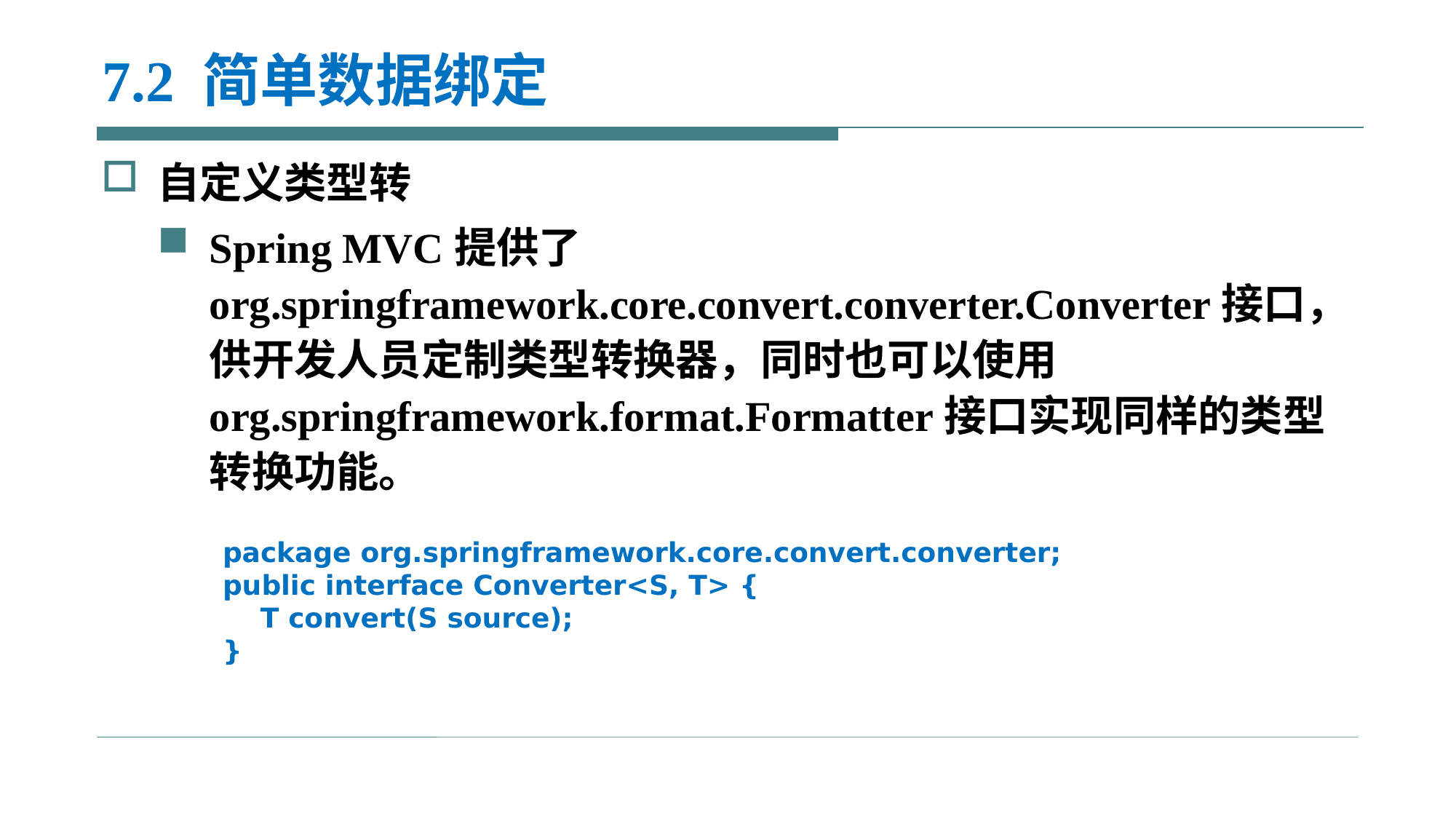

# 7.2 简单数据绑定
自定义类型转
Spring MVC提供了org.springframework.core.convert.converter.Converter接口，供开发人员定制类型转换器，同时也可以使用org.springframework.format.Formatter接口实现同样的类型转换功能。
package org.springframework.core.convert.converter;
public interface Converter<S, T> {
    T convert(S source);
}
12